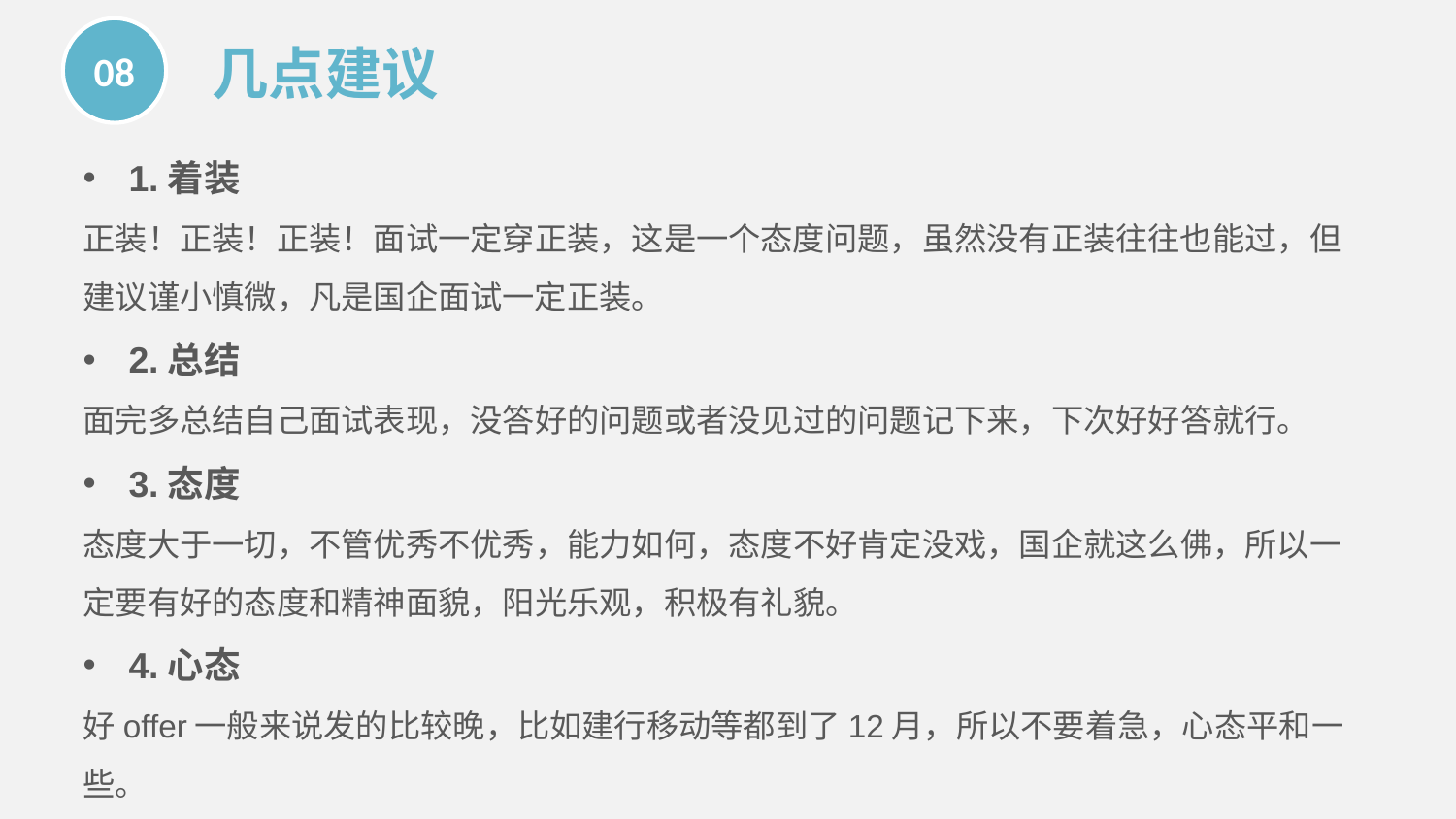

08
几点建议
1.着装
正装！正装！正装！面试一定穿正装，这是一个态度问题，虽然没有正装往往也能过，但建议谨小慎微，凡是国企面试一定正装。
2.总结
面完多总结自己面试表现，没答好的问题或者没见过的问题记下来，下次好好答就行。
3.态度
态度大于一切，不管优秀不优秀，能力如何，态度不好肯定没戏，国企就这么佛，所以一定要有好的态度和精神面貌，阳光乐观，积极有礼貌。
4.心态
好offer一般来说发的比较晚，比如建行移动等都到了12月，所以不要着急，心态平和一些。